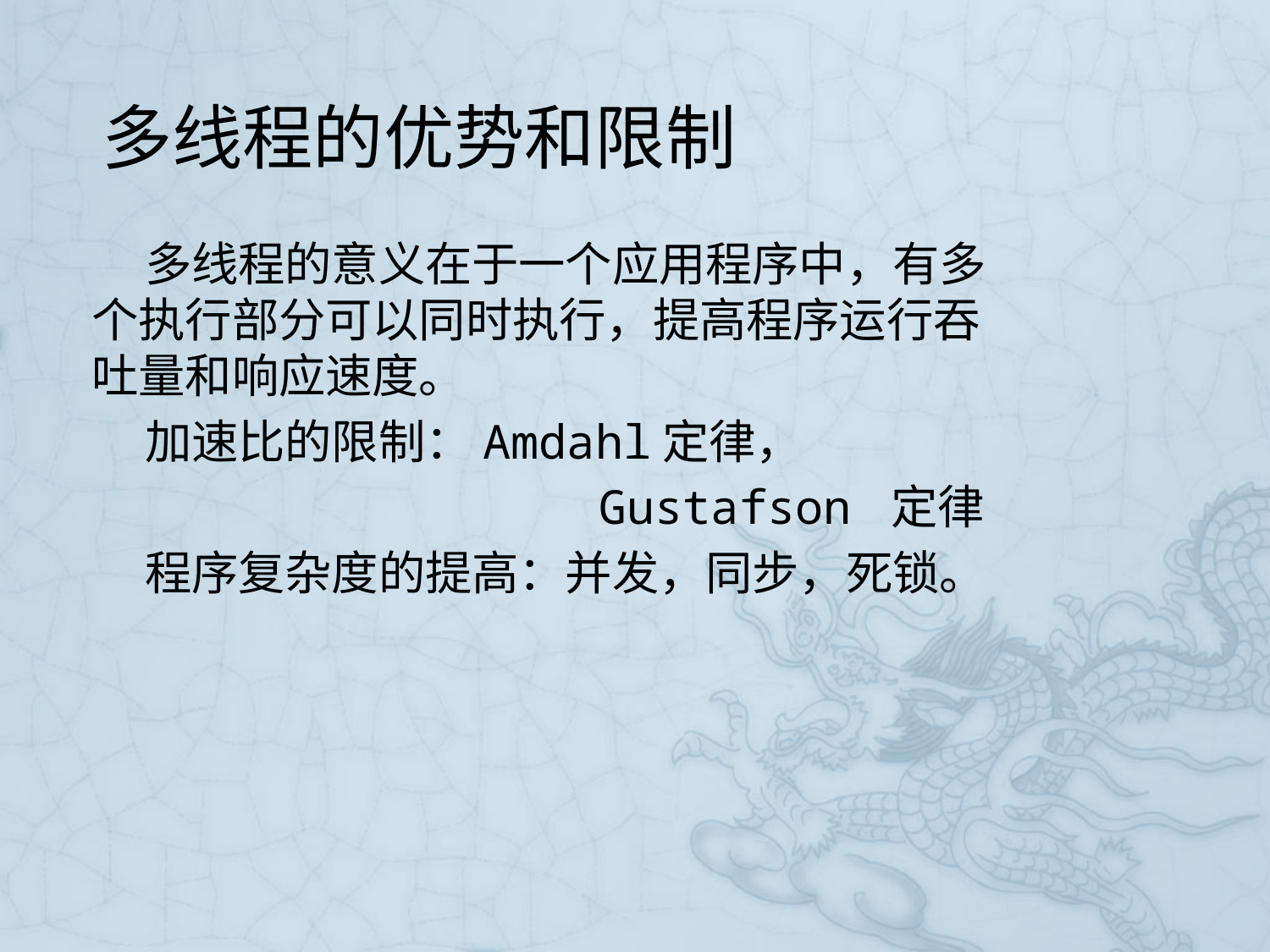

# 多线程的优势和限制
    多线程的意义在于一个应用程序中，有多个执行部分可以同时执行，提高程序运行吞吐量和响应速度。
    加速比的限制：Amdahl定律，
                  Gustafson 定律
    程序复杂度的提高：并发，同步，死锁。